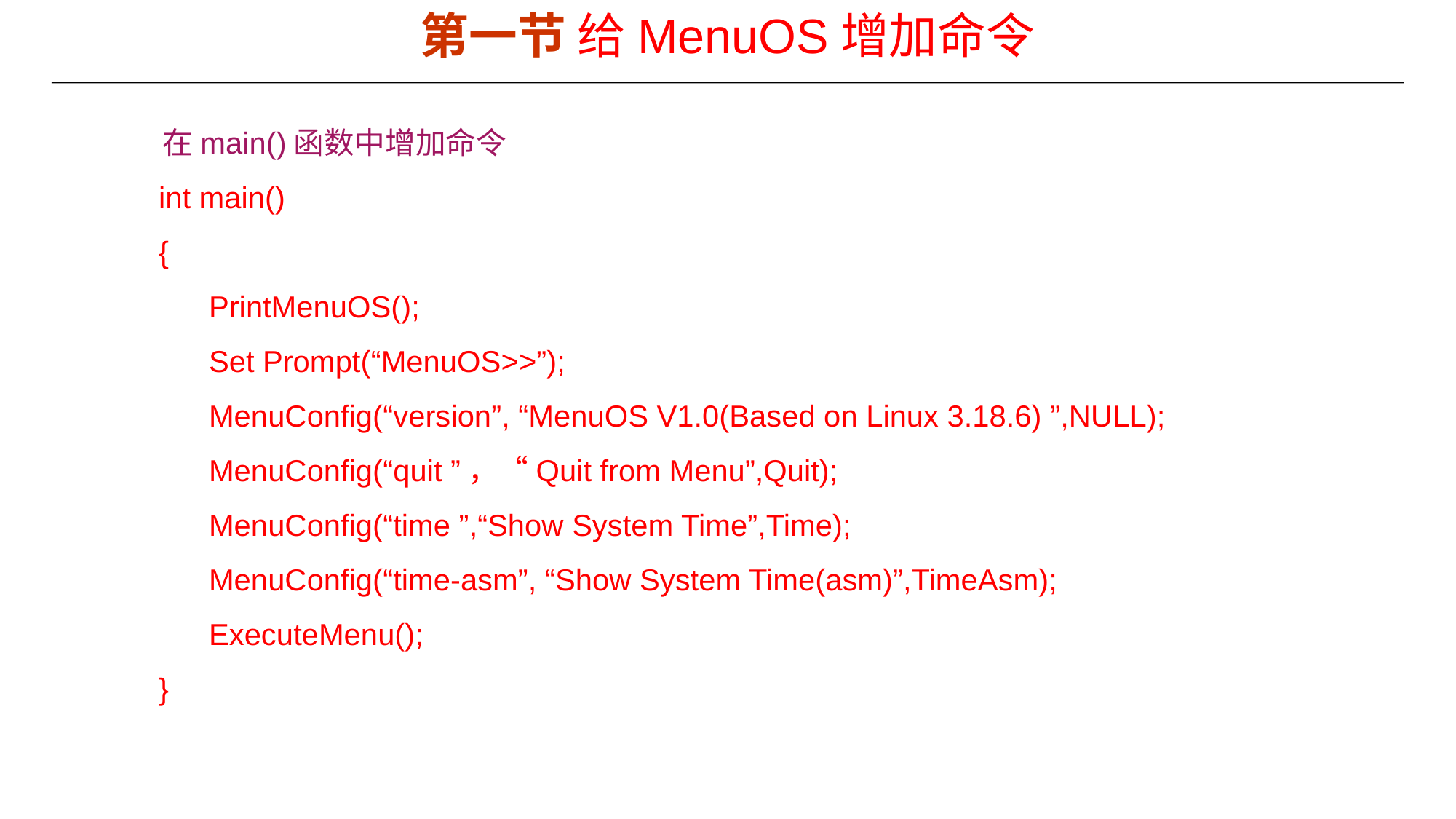

第一节 给MenuOS增加命令

  在main()函数中增加命令
  int main()
  {
        PrintMenuOS();
        Set Prompt(“MenuOS>>”);
        MenuConfig(“version”, “MenuOS V1.0(Based on Linux 3.18.6) ”,NULL);
        MenuConfig(“quit ”，“Quit from Menu”,Quit);
        MenuConfig(“time ”,“Show System Time”,Time);
        MenuConfig(“time-asm”, “Show System Time(asm)”,TimeAsm);
        ExecuteMenu();
  }